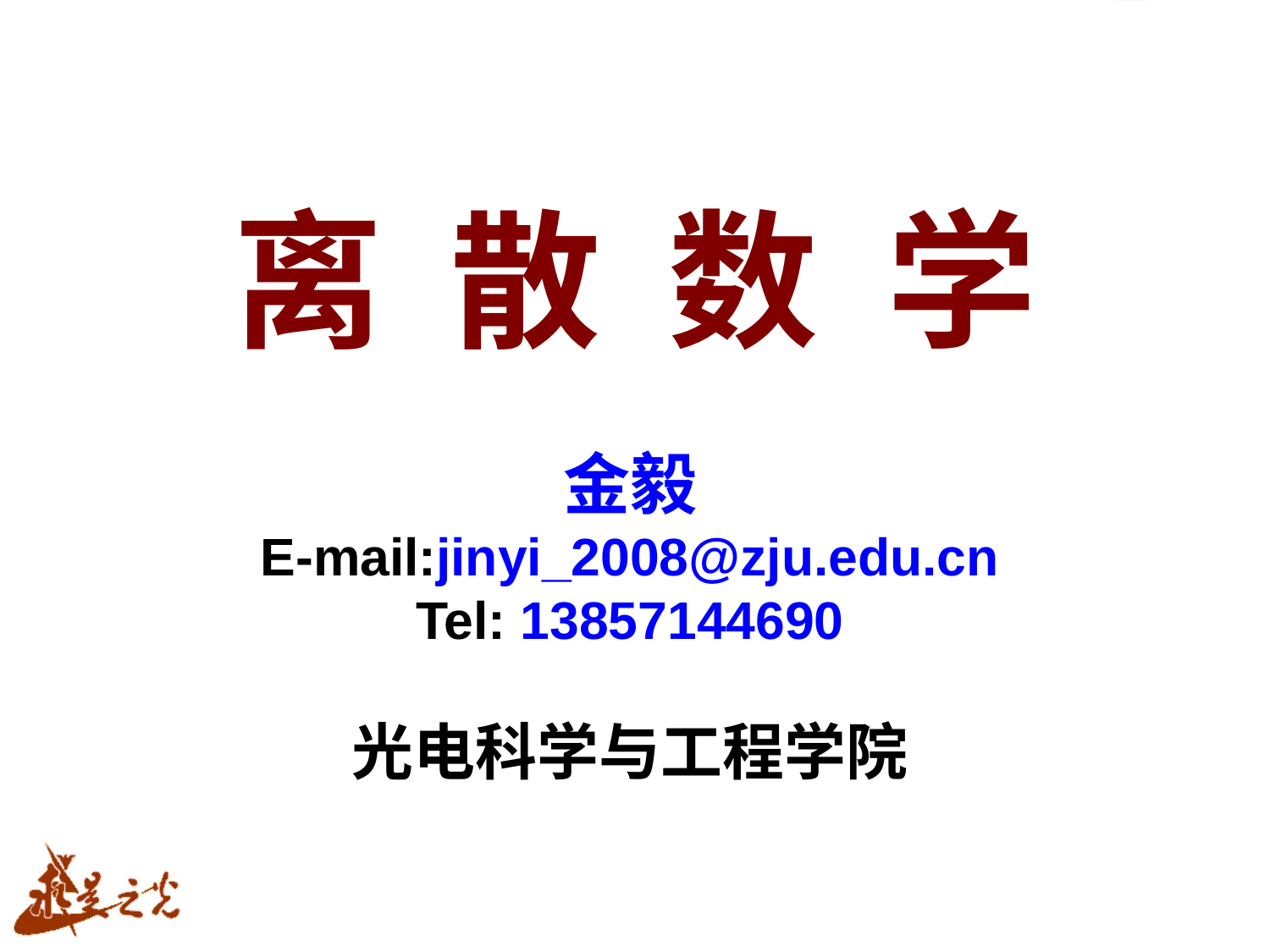

# 离  散  数  学
金毅
E-mail:jinyi_2008@zju.edu.cn
Tel: 13857144690

光电科学与工程学院
1